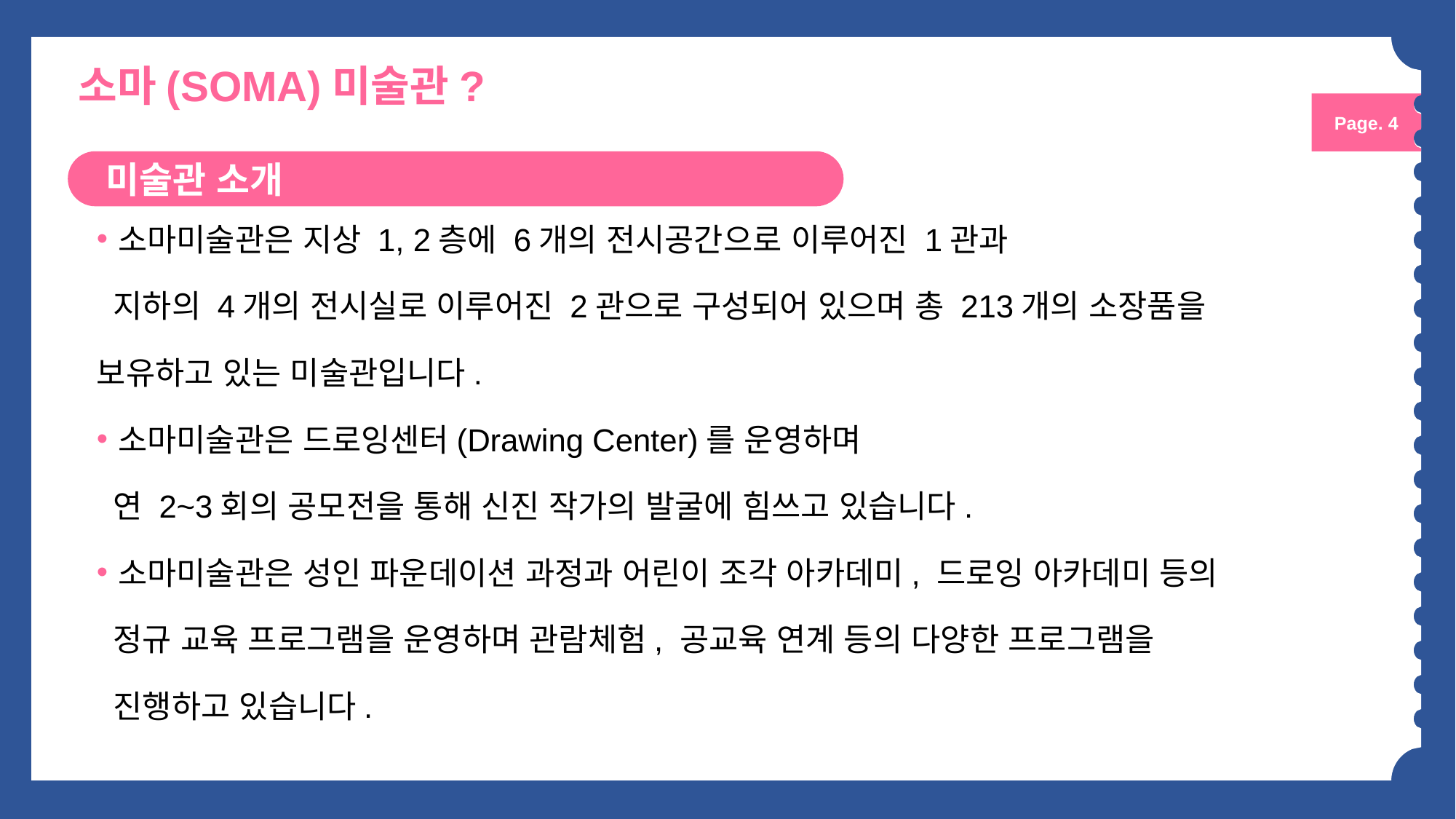

소마(SOMA)미술관?
Page. 4

미술관 소개
소마미술관은 지상 1, 2층에 6개의 전시공간으로 이루어진 1관과
 지하의 4개의 전시실로 이루어진 2관으로 구성되어 있으며 총 213개의 소장품을
보유하고 있는 미술관입니다.
소마미술관은 드로잉센터(Drawing Center)를 운영하며
 연 2~3회의 공모전을 통해 신진 작가의 발굴에 힘쓰고 있습니다.
소마미술관은 성인 파운데이션 과정과 어린이 조각 아카데미, 드로잉 아카데미 등의
 정규 교육 프로그램을 운영하며 관람체험, 공교육 연계 등의 다양한 프로그램을
 진행하고 있습니다.